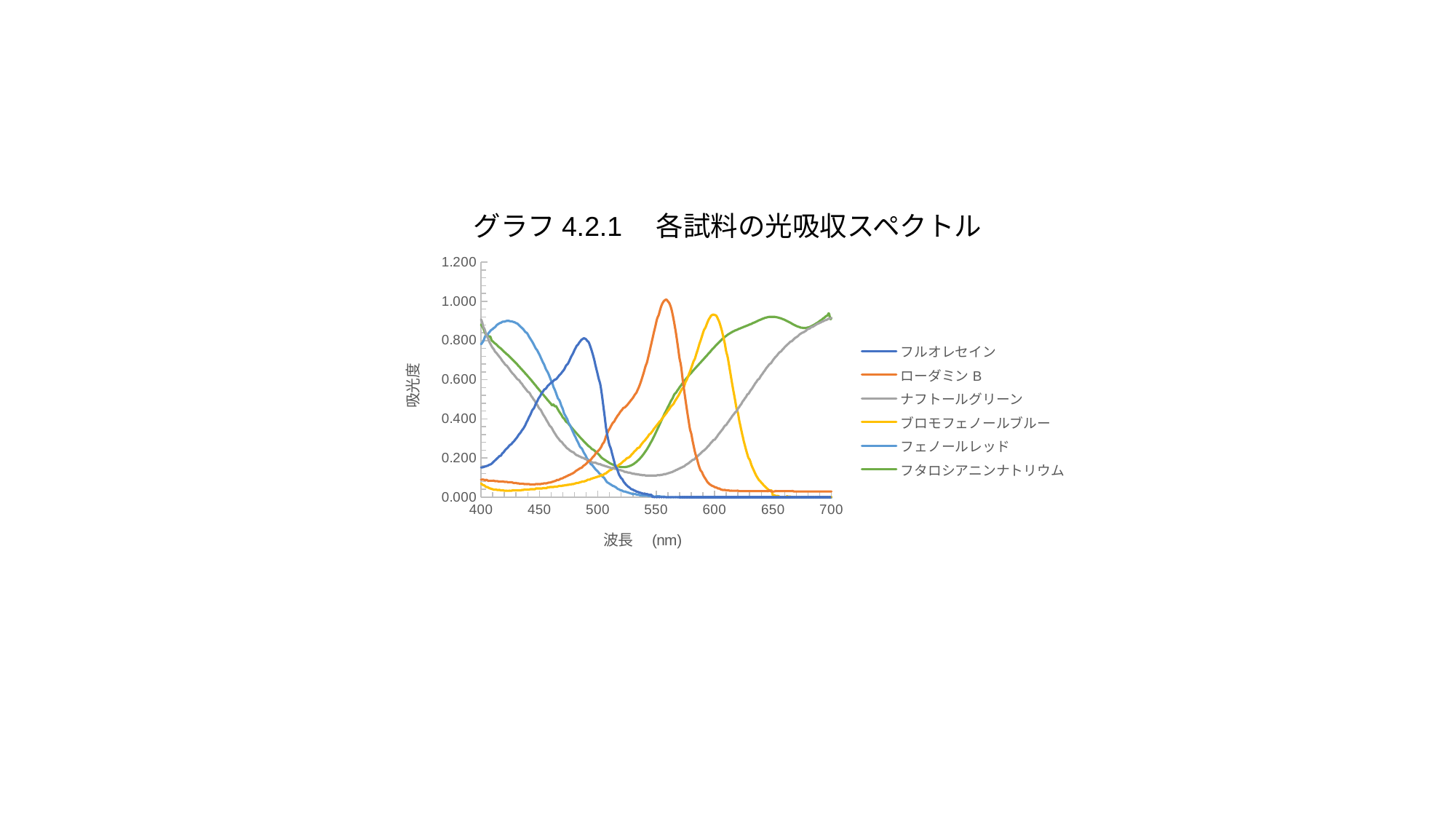

グラフ4.2.1　各試料の光吸収スペクトル

### Chart

| Category |  |  |  |  |  |  |
|---|---|---|---|---|---|---|